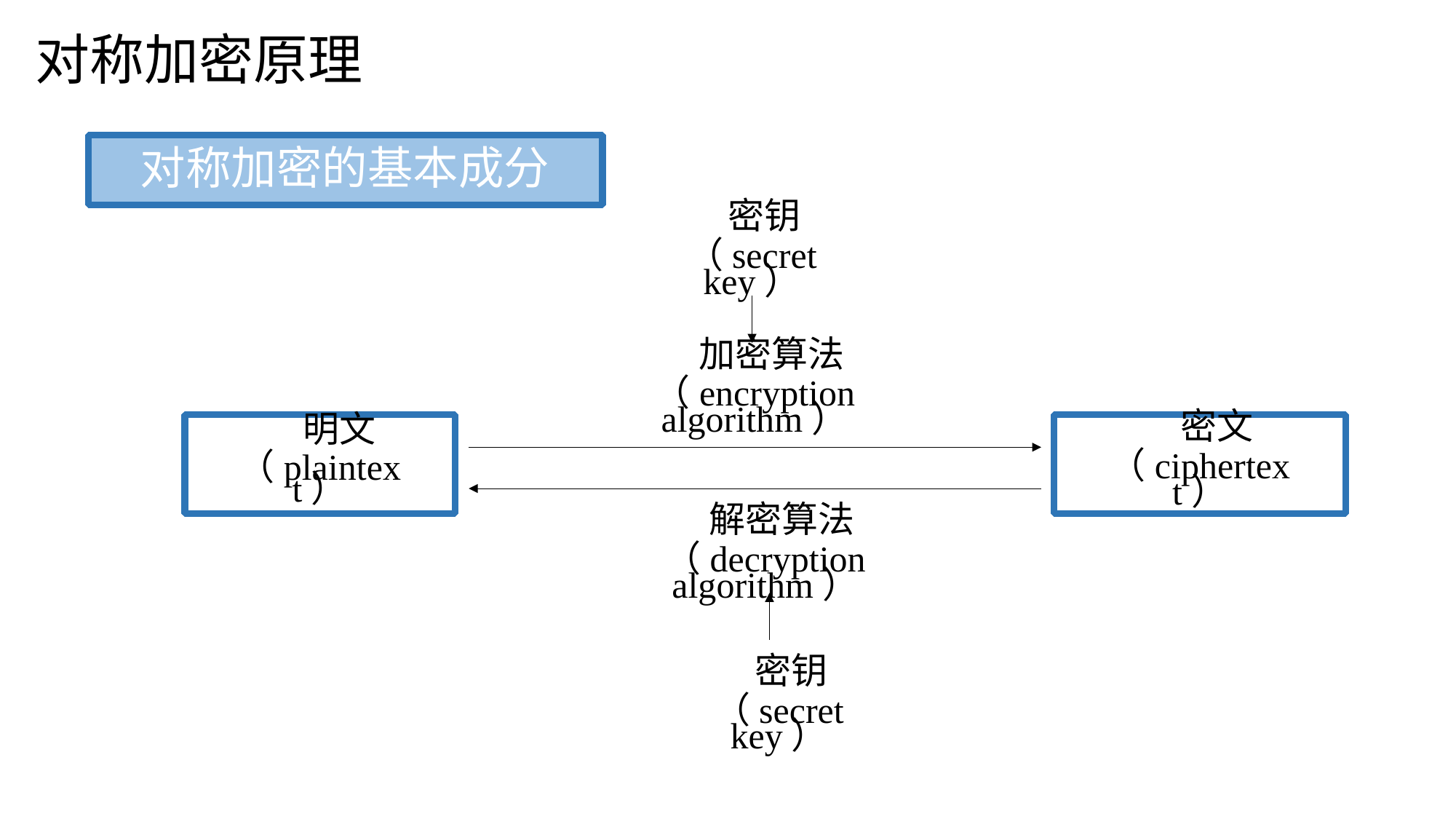

对称加密原理
对称加密的基本成分
  密钥
（secret key）
   加密算法
（encryption algorithm）
   密文
（ciphertext）
   明文
（plaintext）
   解密算法
（decryption algorithm）
  密钥
（secret key）